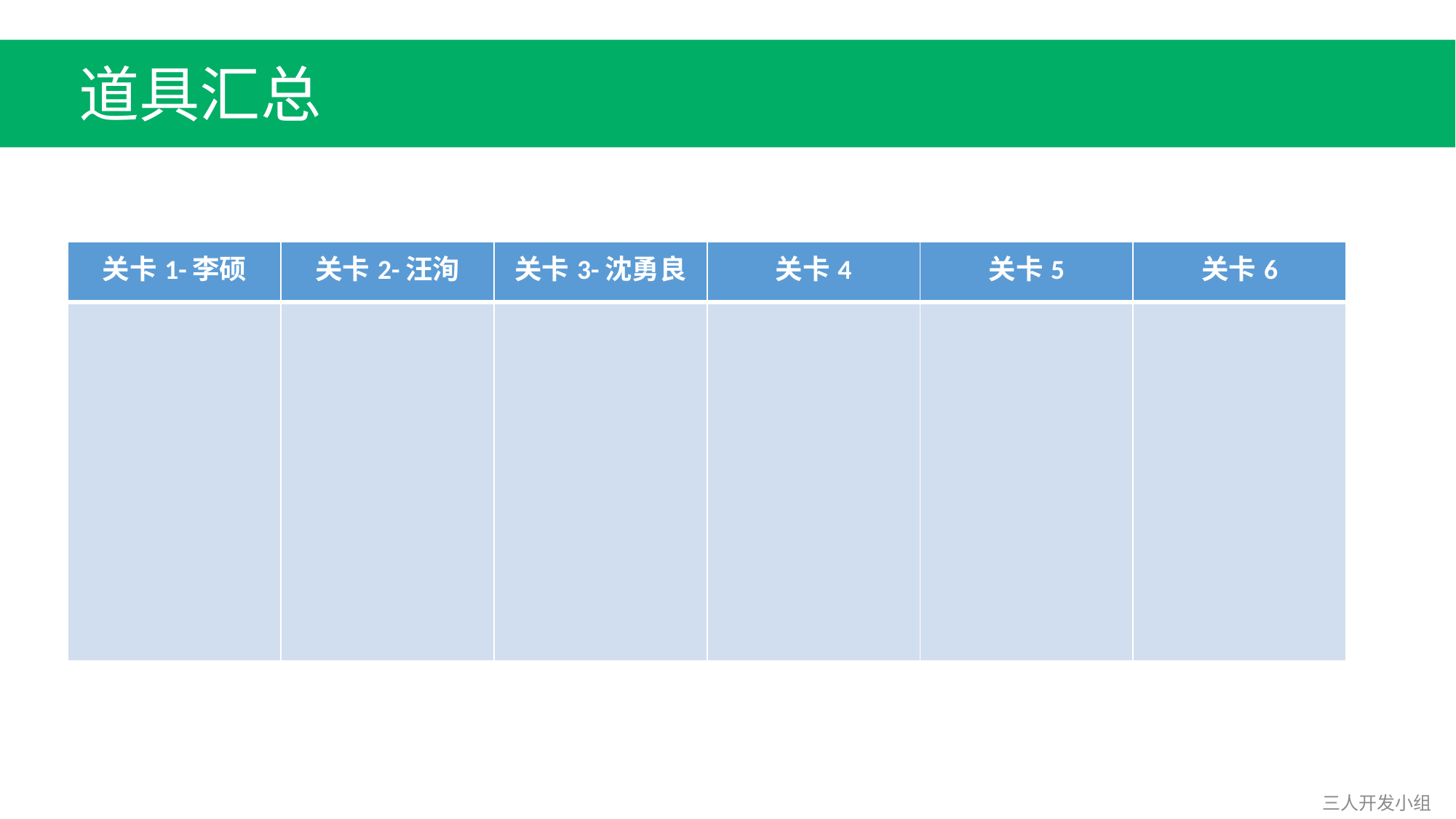

道具汇总
| 关卡1-李硕 | 关卡2-汪洵 | 关卡3-沈勇良 | 关卡4 | 关卡5 | 关卡6 |
| --- | --- | --- | --- | --- | --- |
|  |  |  |  |  |  |
三人开发小组